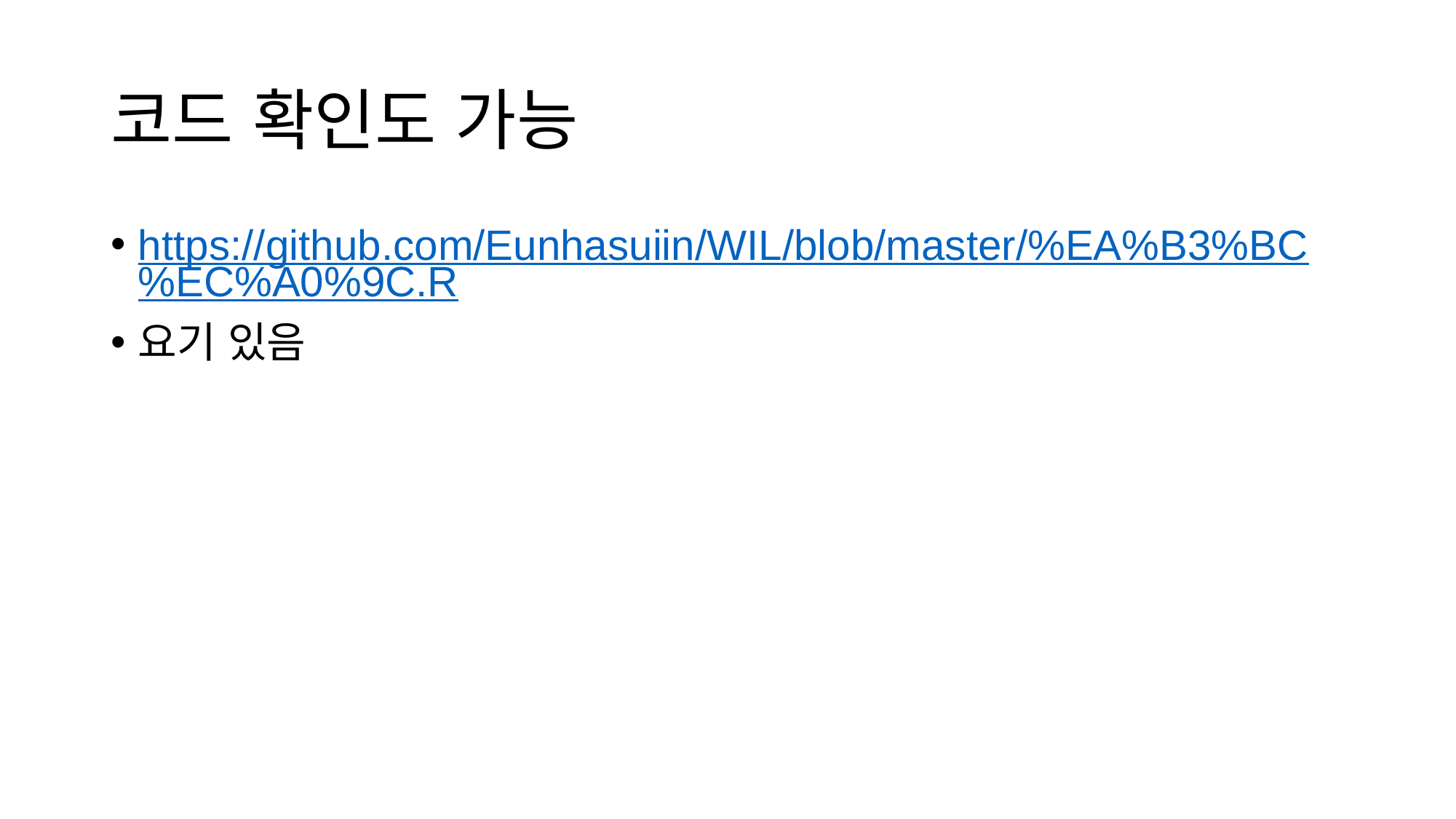

# 코드 확인도 가능
https://github.com/Eunhasuiin/WIL/blob/master/%EA%B3%BC%EC%A0%9C.R
요기 있음